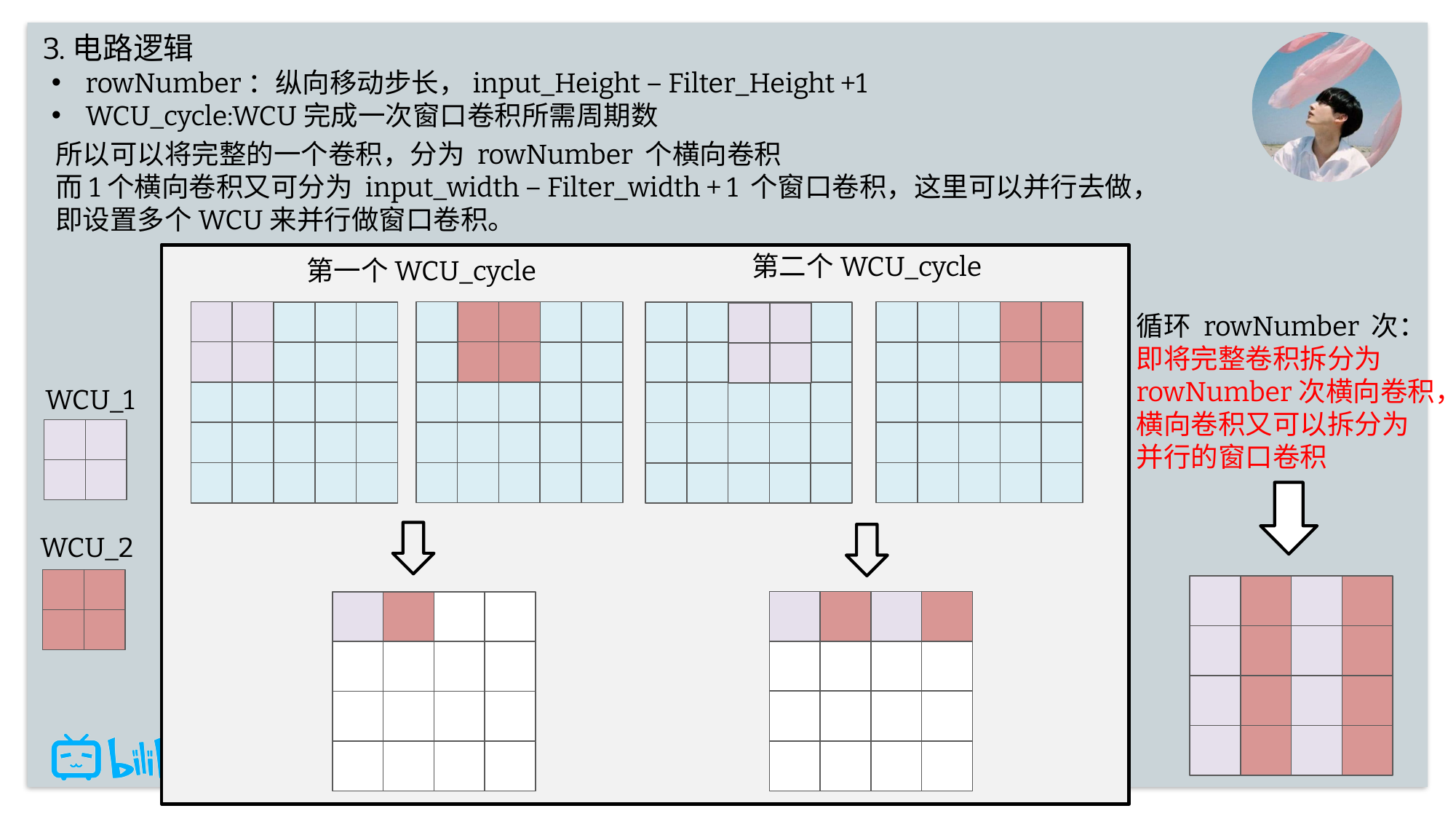

3.电路逻辑
rowNumber：纵向移动步长，input_Height – Filter_Height +1
WCU_cycle:WCU完成一次窗口卷积所需周期数

所以可以将完整的一个卷积，分为 rowNumber 个横向卷积
而1个横向卷积又可分为 input_width – Filter_width + 1 个窗口卷积，这里可以并行去做，
即设置多个WCU来并行做窗口卷积。
第二个WCU_cycle

第一个WCU_cycle

循环 rowNumber 次：
即将完整卷积拆分为
rowNumber次横向卷积，
横向卷积又可以拆分为
并行的窗口卷积
WCU_1

WCU_2